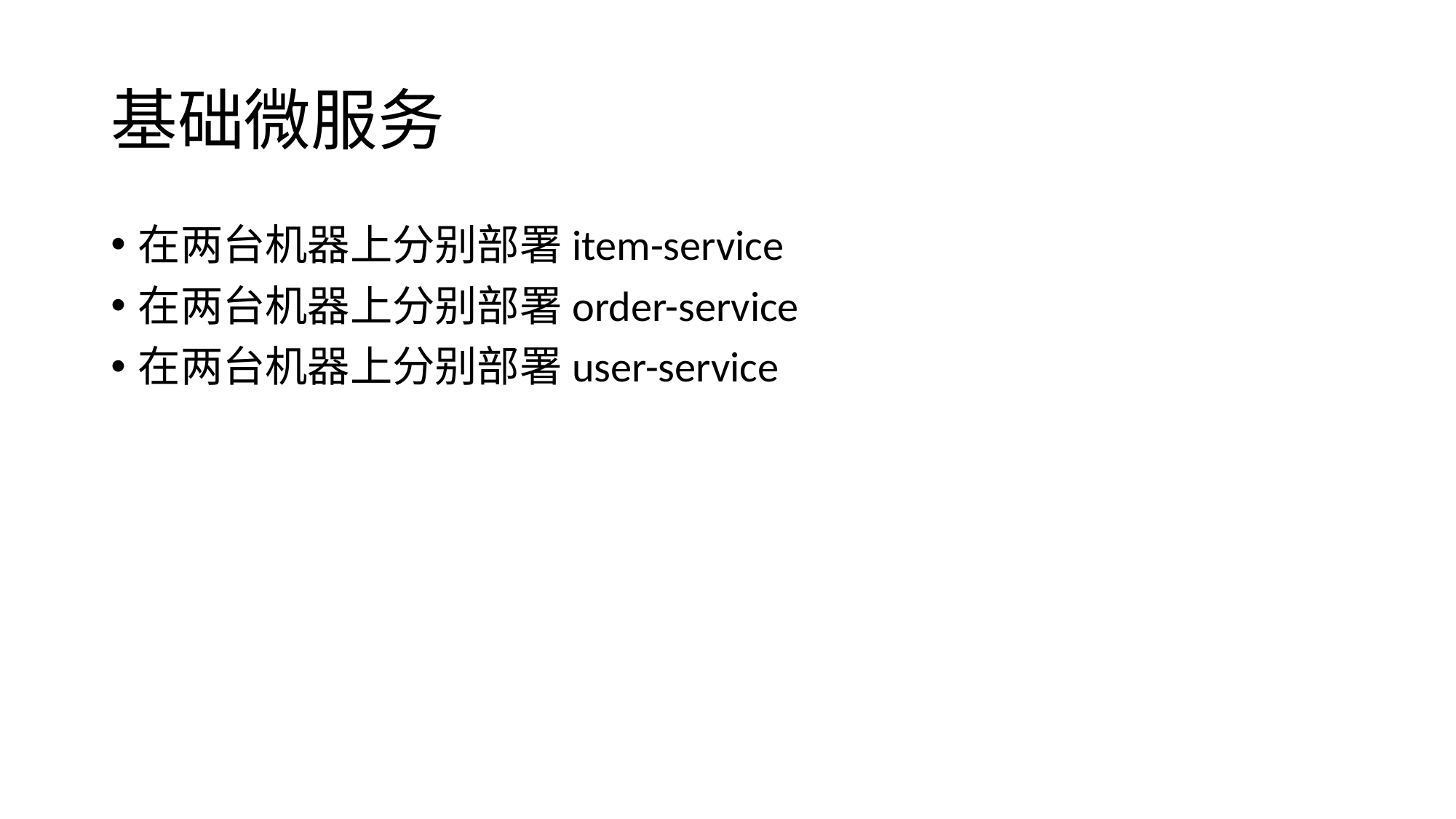

# 基础微服务
在两台机器上分别部署item-service
在两台机器上分别部署order-service
在两台机器上分别部署user-service